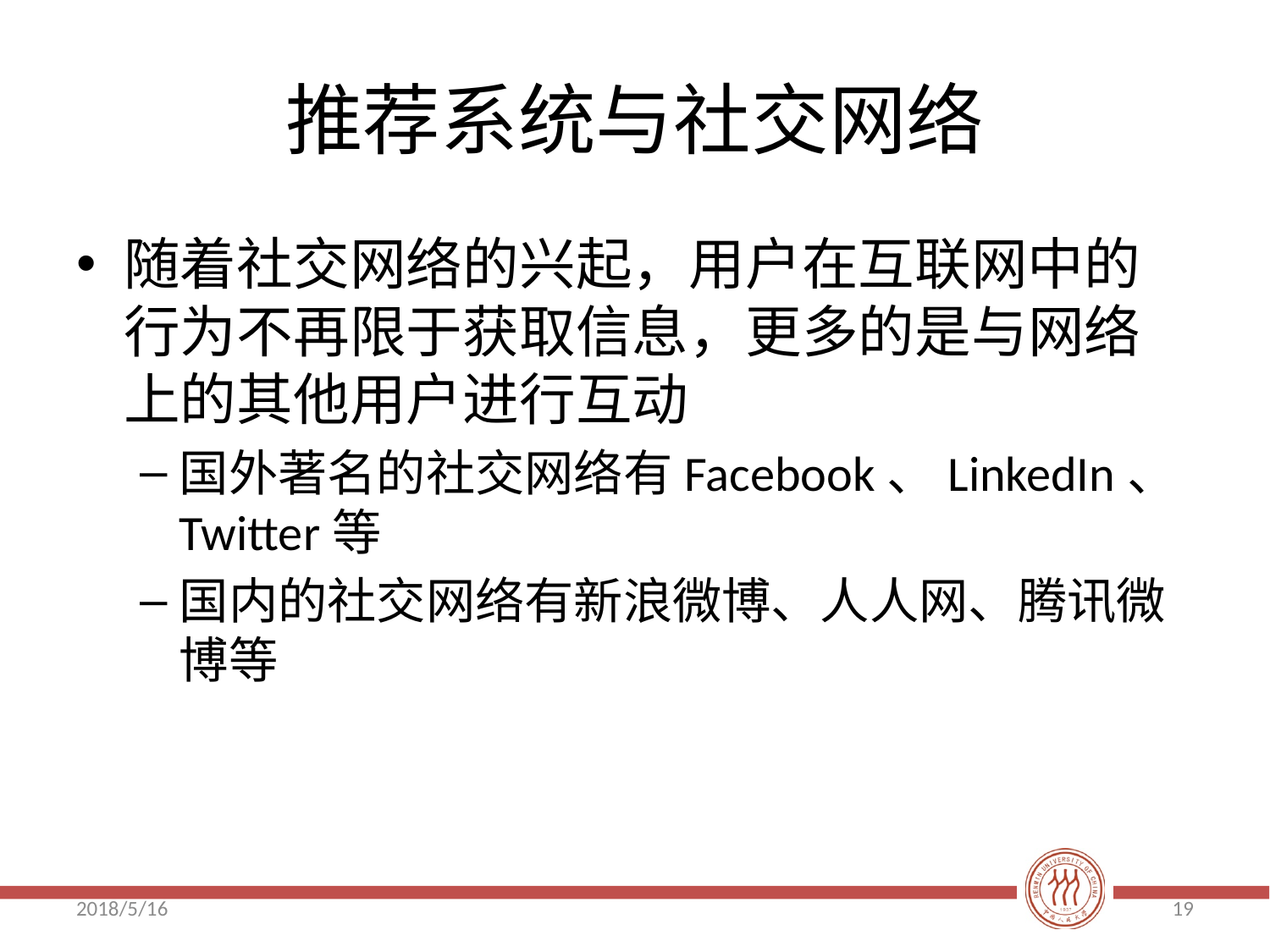

# 推荐系统与社交网络
随着社交网络的兴起，用户在互联网中的行为不再限于获取信息，更多的是与网络上的其他用户进行互动
国外著名的社交网络有Facebook、LinkedIn、Twitter等
国内的社交网络有新浪微博、人人网、腾讯微博等

2018/5/16
19